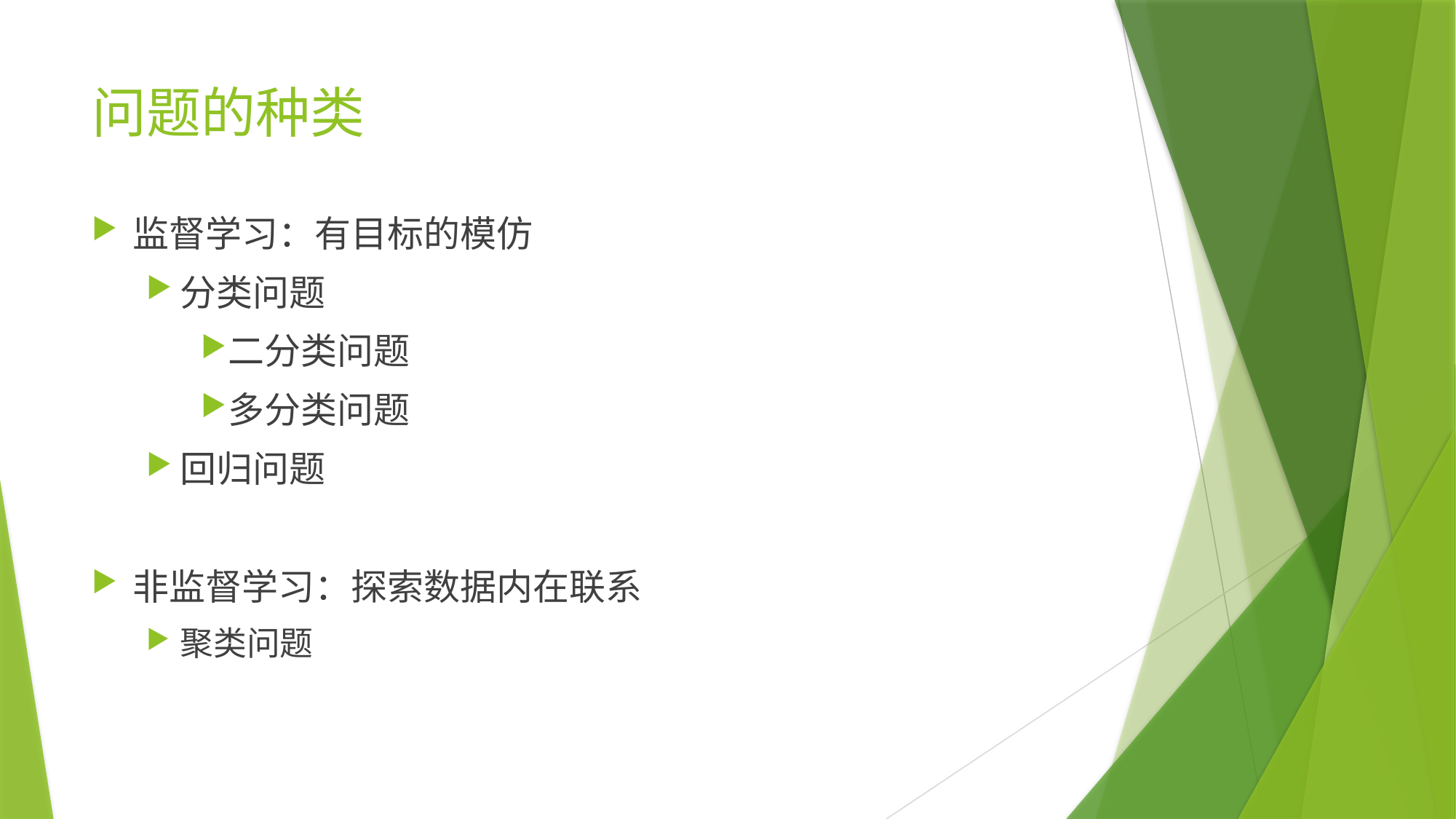

# 问题的种类
监督学习：有目标的模仿
分类问题
二分类问题
多分类问题
回归问题

非监督学习：探索数据内在联系
聚类问题